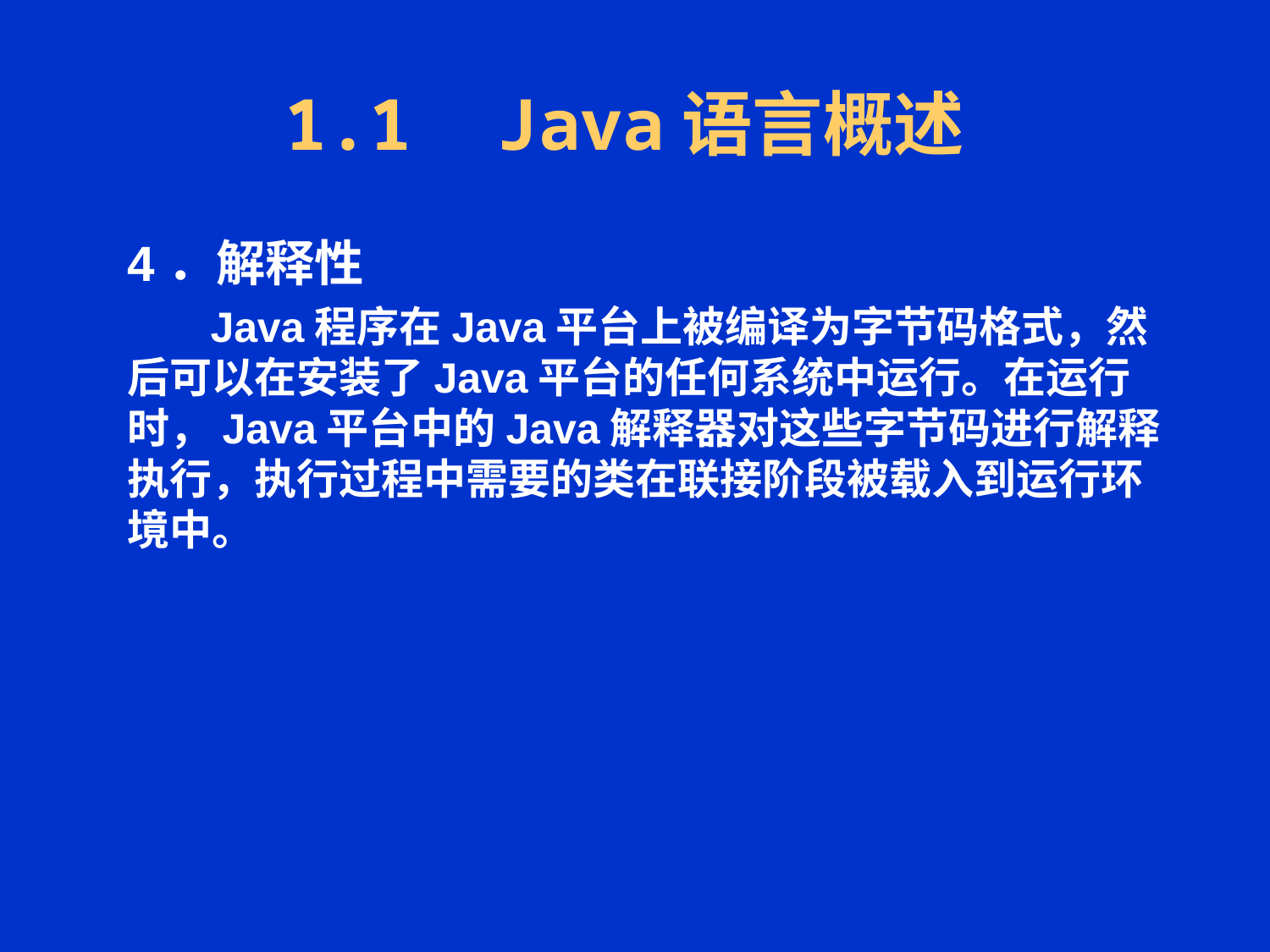

# 1.1  Java语言概述
4．解释性
       Java程序在Java平台上被编译为字节码格式，然后可以在安装了Java平台的任何系统中运行。在运行时，Java平台中的Java解释器对这些字节码进行解释执行，执行过程中需要的类在联接阶段被载入到运行环境中。